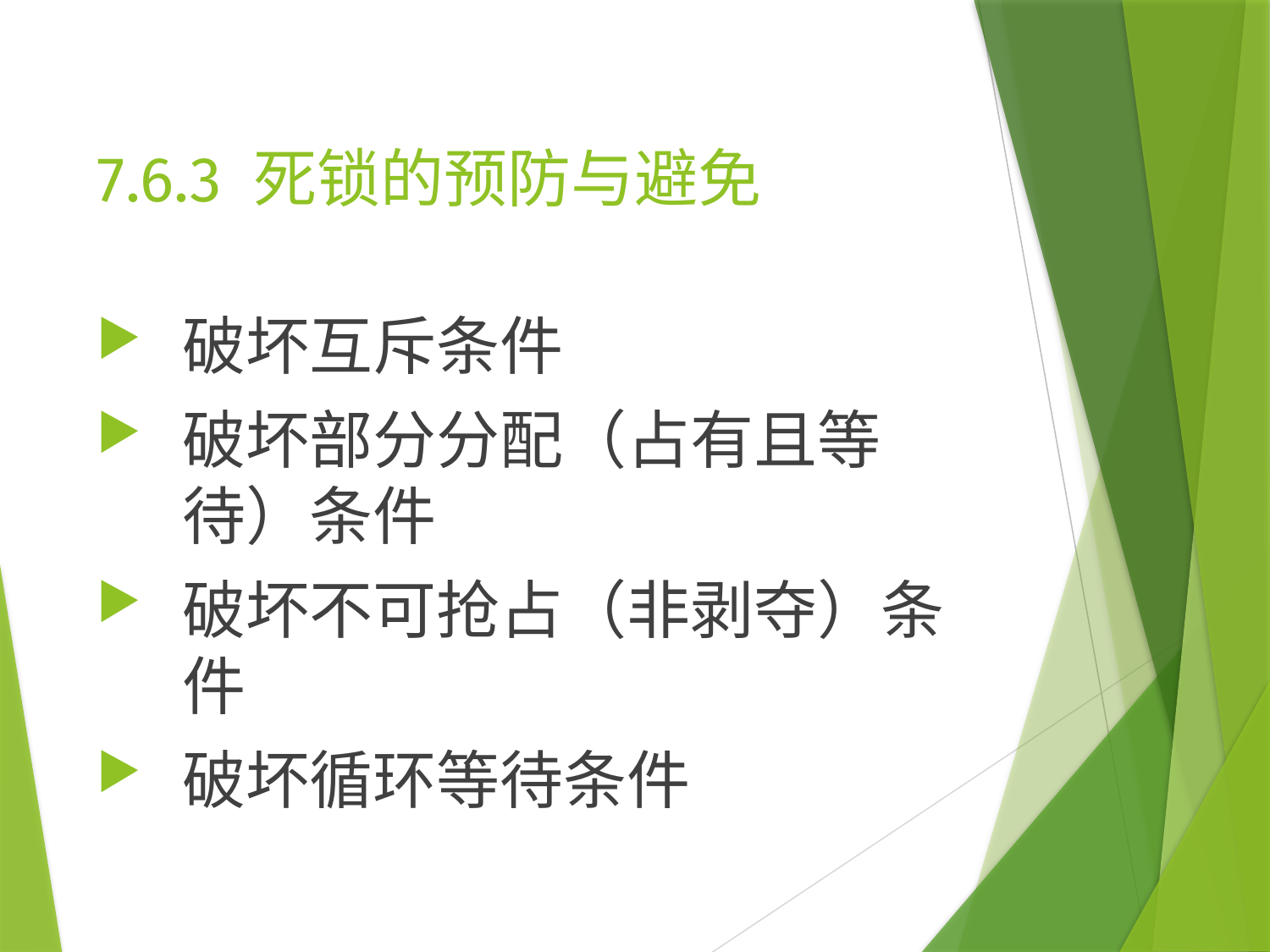

# 7.6.3 死锁的预防与避免
破坏互斥条件
破坏部分分配（占有且等待）条件
破坏不可抢占（非剥夺）条件
破坏循环等待条件